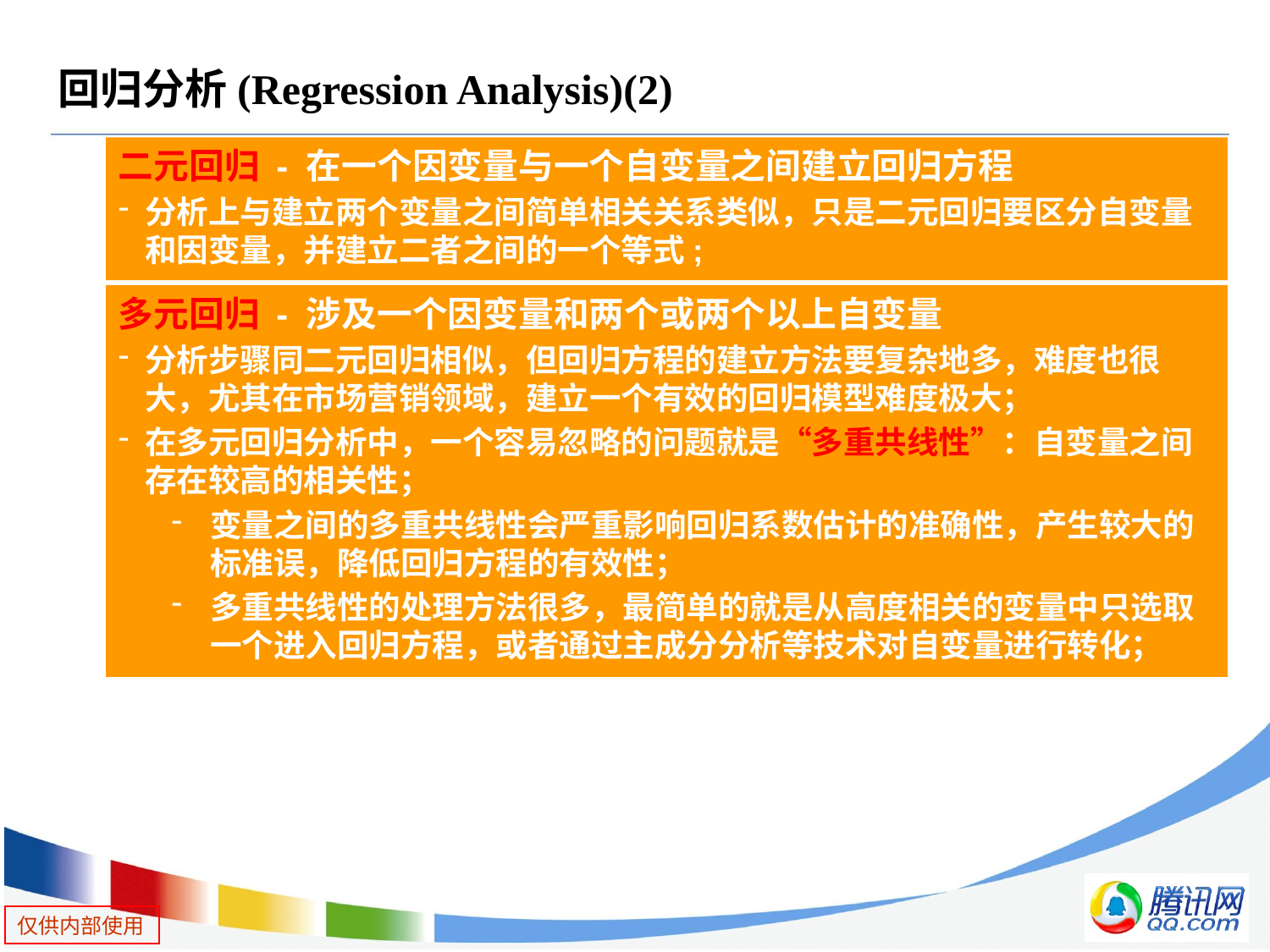

# 回归分析(Regression Analysis)(2)
二元回归 - 在一个因变量与一个自变量之间建立回归方程
分析上与建立两个变量之间简单相关关系类似，只是二元回归要区分自变量和因变量，并建立二者之间的一个等式;
多元回归 - 涉及一个因变量和两个或两个以上自变量
分析步骤同二元回归相似，但回归方程的建立方法要复杂地多，难度也很大，尤其在市场营销领域，建立一个有效的回归模型难度极大；
在多元回归分析中，一个容易忽略的问题就是“多重共线性”：自变量之间存在较高的相关性；
变量之间的多重共线性会严重影响回归系数估计的准确性，产生较大的标准误，降低回归方程的有效性；
多重共线性的处理方法很多，最简单的就是从高度相关的变量中只选取一个进入回归方程，或者通过主成分分析等技术对自变量进行转化；